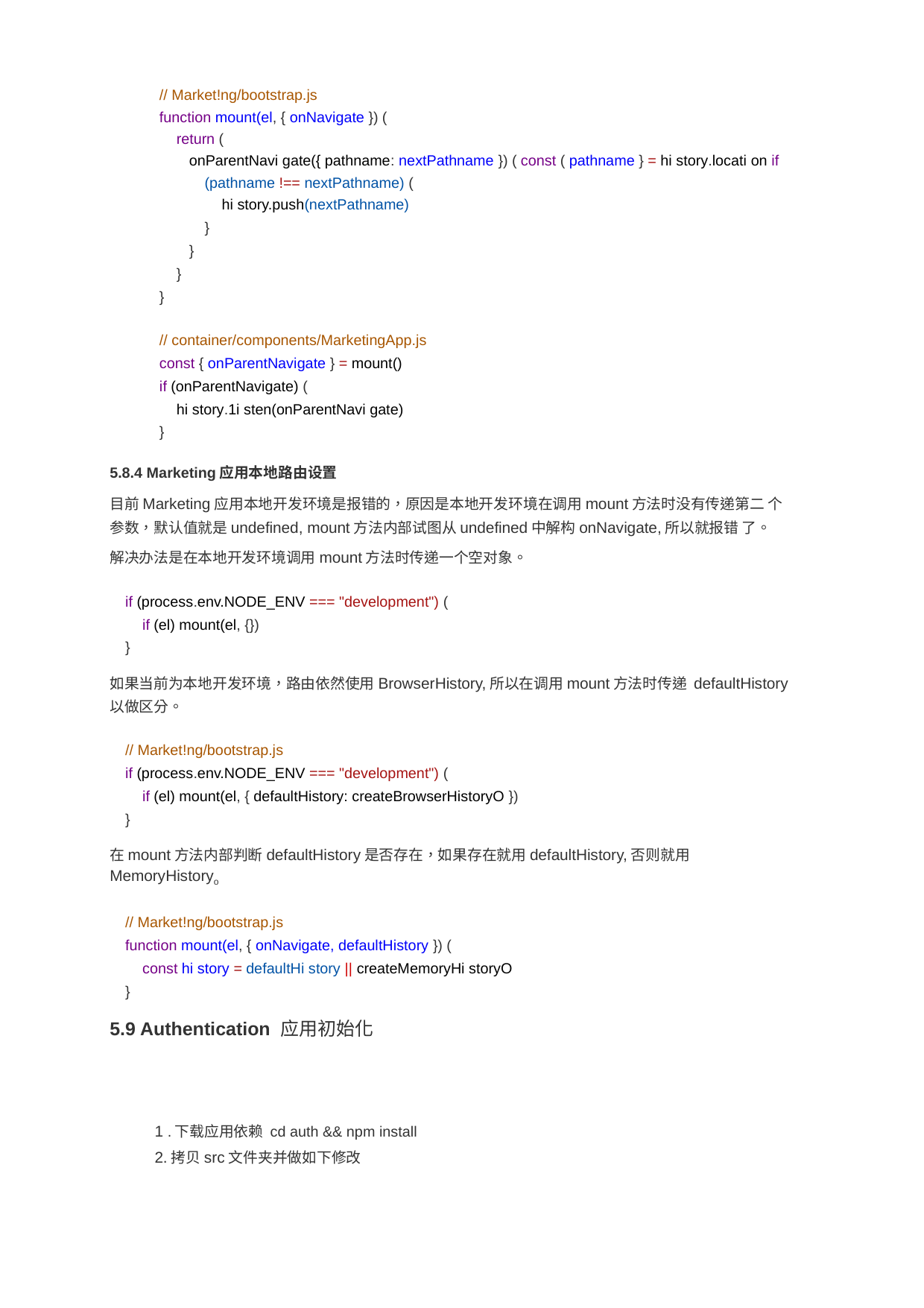

// Market!ng/bootstrap.js
function mount(el, { onNavigate }) (
return (
onParentNavi gate({ pathname: nextPathname }) ( const ( pathname } = hi story.locati on if (pathname !== nextPathname) (
hi story.push(nextPathname)
}
}
}
}
// container/components/MarketingApp.js
const { onParentNavigate } = mount()
if (onParentNavigate) (
hi story.1i sten(onParentNavi gate)
}
5.8.4 Marketing应用本地路由设置
目前Marketing应用本地开发环境是报错的，原因是本地开发环境在调用mount方法时没有传递第二 个参数，默认值就是undefined, mount方法内部试图从undefined中解构onNavigate,所以就报错 了。
解决办法是在本地开发环境调用mount方法时传递一个空对象。
if (process.env.NODE_ENV === "development") (
if (el) mount(el, {})
}
如果当前为本地开发环境，路由依然使用BrowserHistory,所以在调用mount方法时传递 defaultHistory 以做区分。
// Market!ng/bootstrap.js
if (process.env.NODE_ENV === "development") (
if (el) mount(el, { defaultHistory: createBrowserHistoryO })
}
在mount方法内部判断defaultHistory是否存在，如果存在就用defaultHistory,否则就用 MemoryHistoryo
// Market!ng/bootstrap.js
function mount(el, { onNavigate, defaultHistory }) (
const hi story = defaultHi story || createMemoryHi storyO
}
5.9 Authentication 应用初始化
1 .下载应用依赖 cd auth && npm install
2.拷贝src文件夹并做如下修改